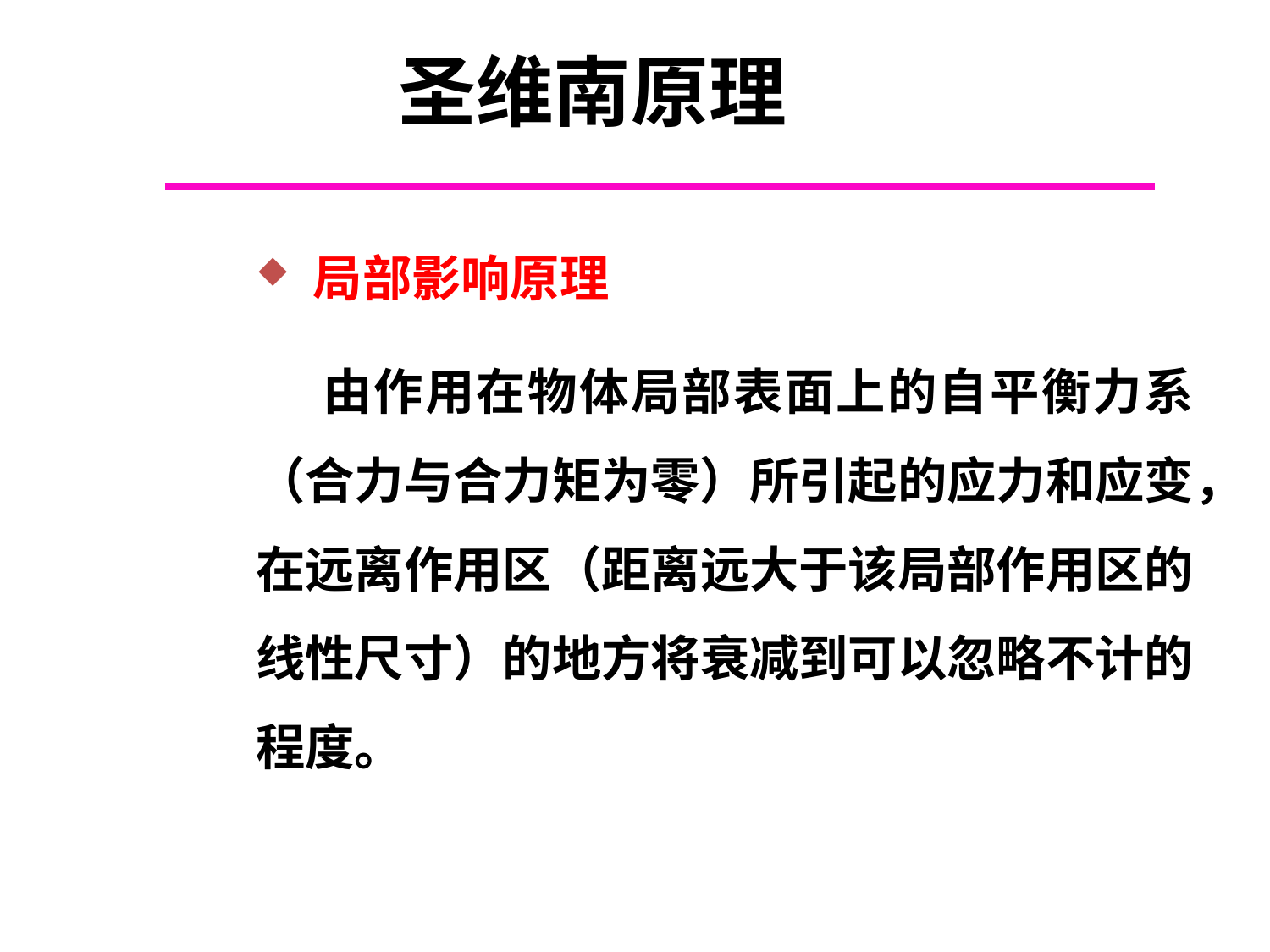

# 圣维南原理
 局部影响原理
    由作用在物体局部表面上的自平衡力系（合力与合力矩为零）所引起的应力和应变，在远离作用区（距离远大于该局部作用区的线性尺寸）的地方将衰减到可以忽略不计的程度。
Chapter 6.7